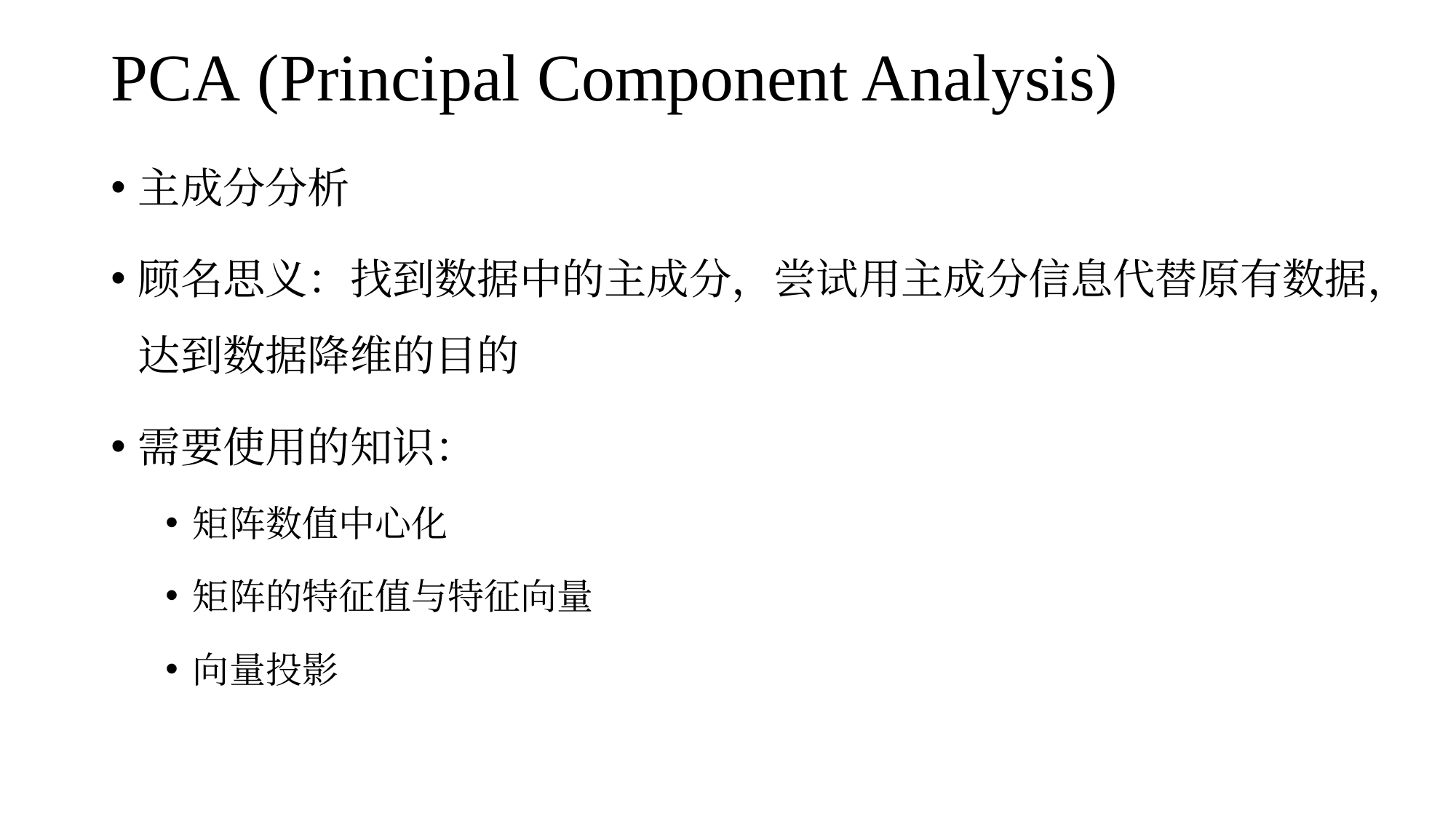

# PCA (Principal Component Analysis)
主成分分析
顾名思义：找到数据中的主成分，尝试用主成分信息代替原有数据，达到数据降维的目的
需要使用的知识：
矩阵数值中心化
矩阵的特征值与特征向量
向量投影